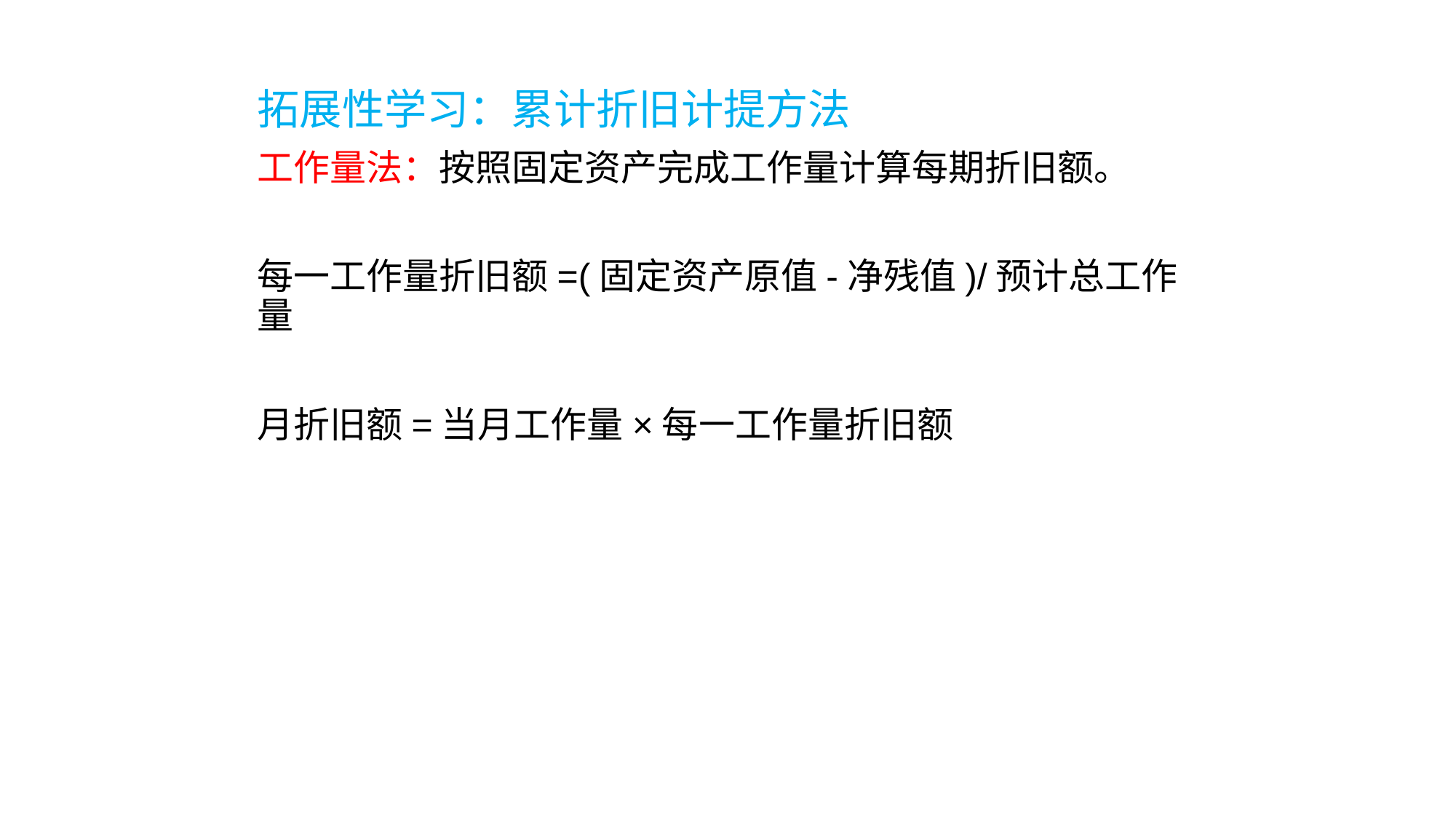

拓展性学习：累计折旧计提方法
工作量法：按照固定资产完成工作量计算每期折旧额。

每一工作量折旧额=(固定资产原值-净残值)/预计总工作量

月折旧额=当月工作量×每一工作量折旧额